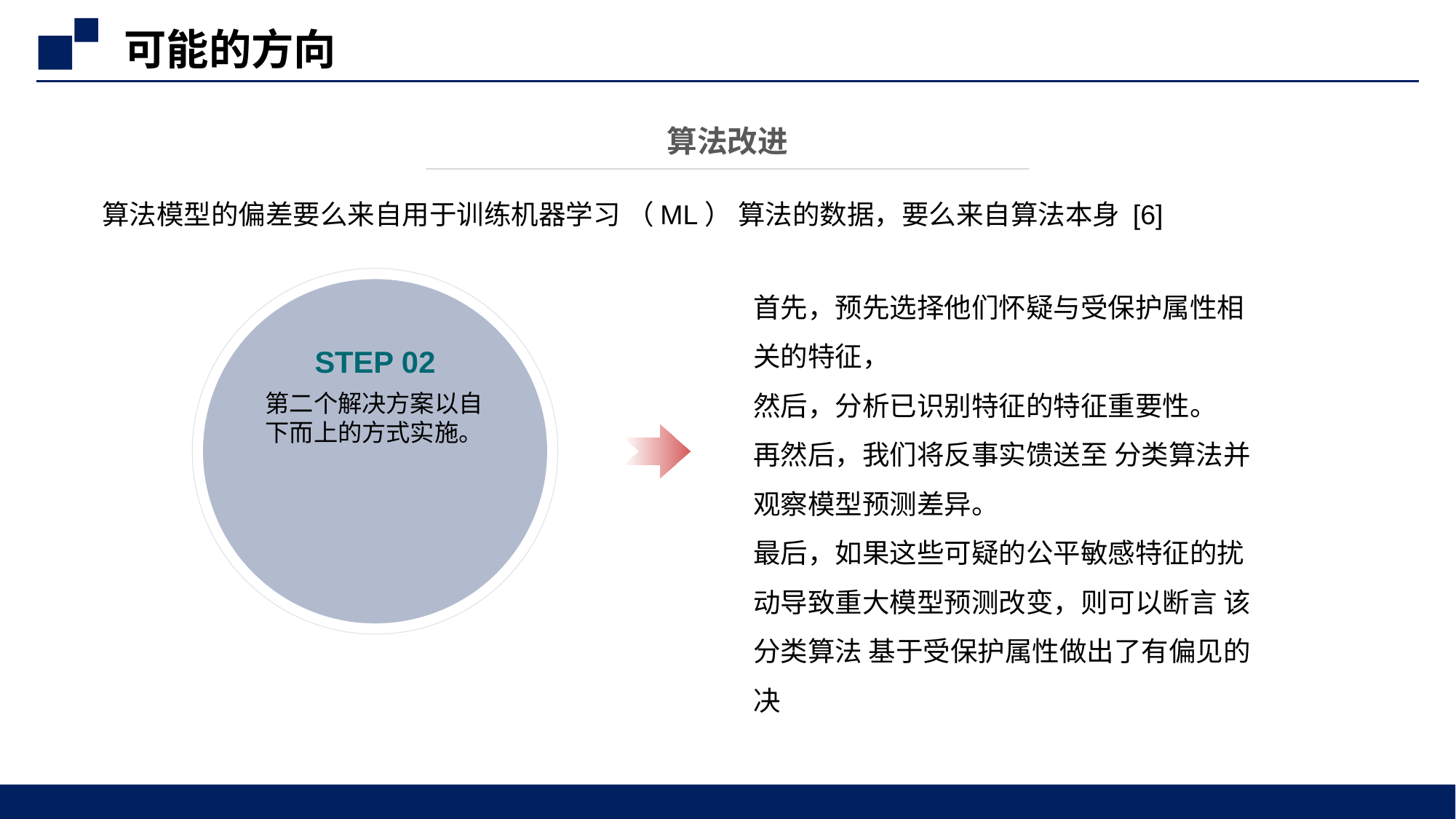

可能的方向
算法改进
算法模型的偏差要么来自用于训练机器学习 （ML） 算法的数据，要么来自算法本身 [6]

STEP 02
第二个解决方案以自下而上的方式实施。

首先，预先选择他们怀疑与受保护属性相关的特征，
然后，分析已识别特征的特征重要性。
再然后，我们将反事实馈送至 分类算法并观察模型预测差异。
最后，如果这些可疑的公平敏感特征的扰动导致重大模型预测改变，则可以断言 该分类算法 基于受保护属性做出了有偏见的决